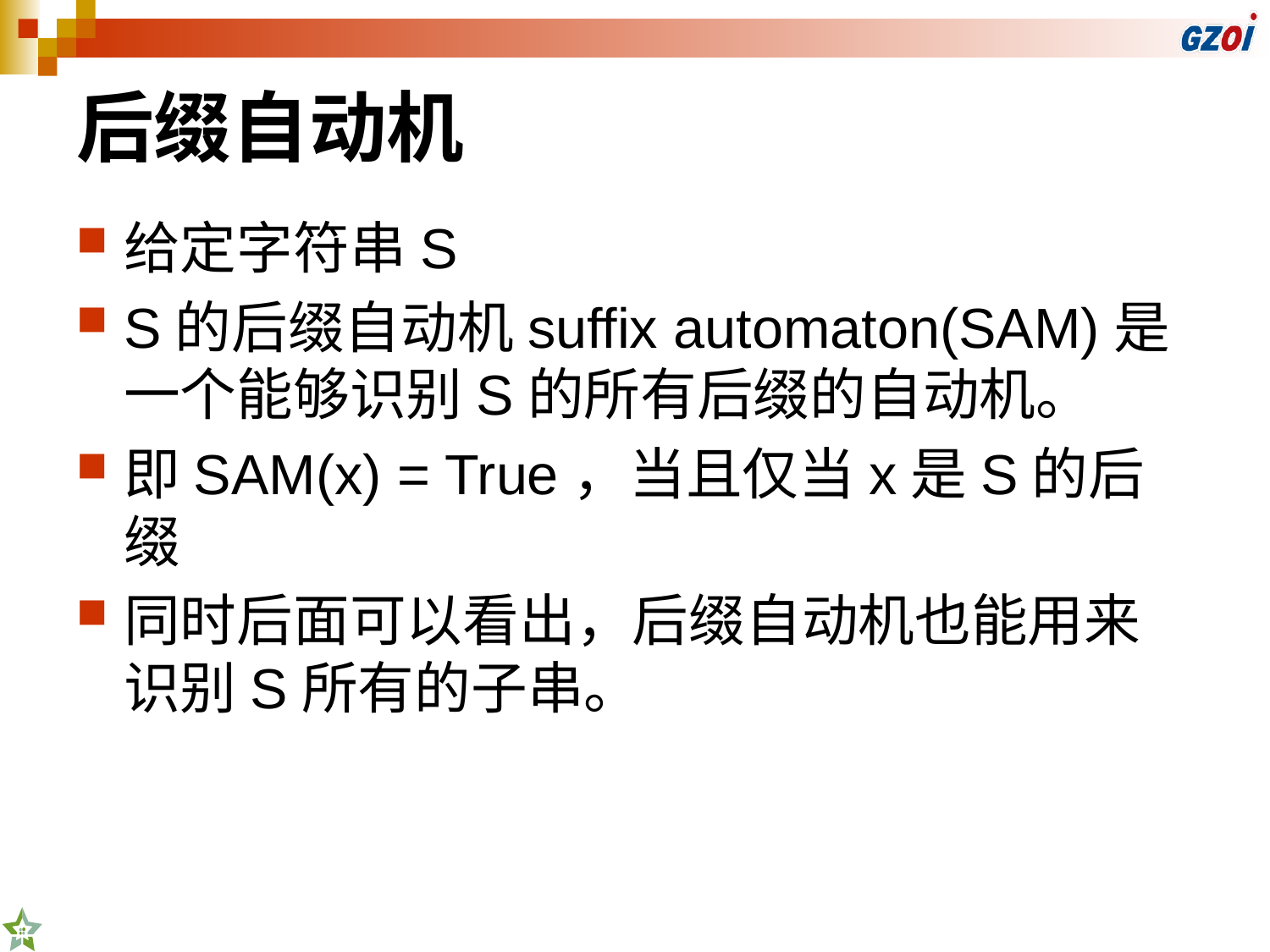

# 后缀自动机
给定字符串S
S的后缀自动机suffix automaton(SAM)是一个能够识别S的所有后缀的自动机。
即SAM(x) = True，当且仅当x是S的后缀
同时后面可以看出，后缀自动机也能用来识别S所有的子串。